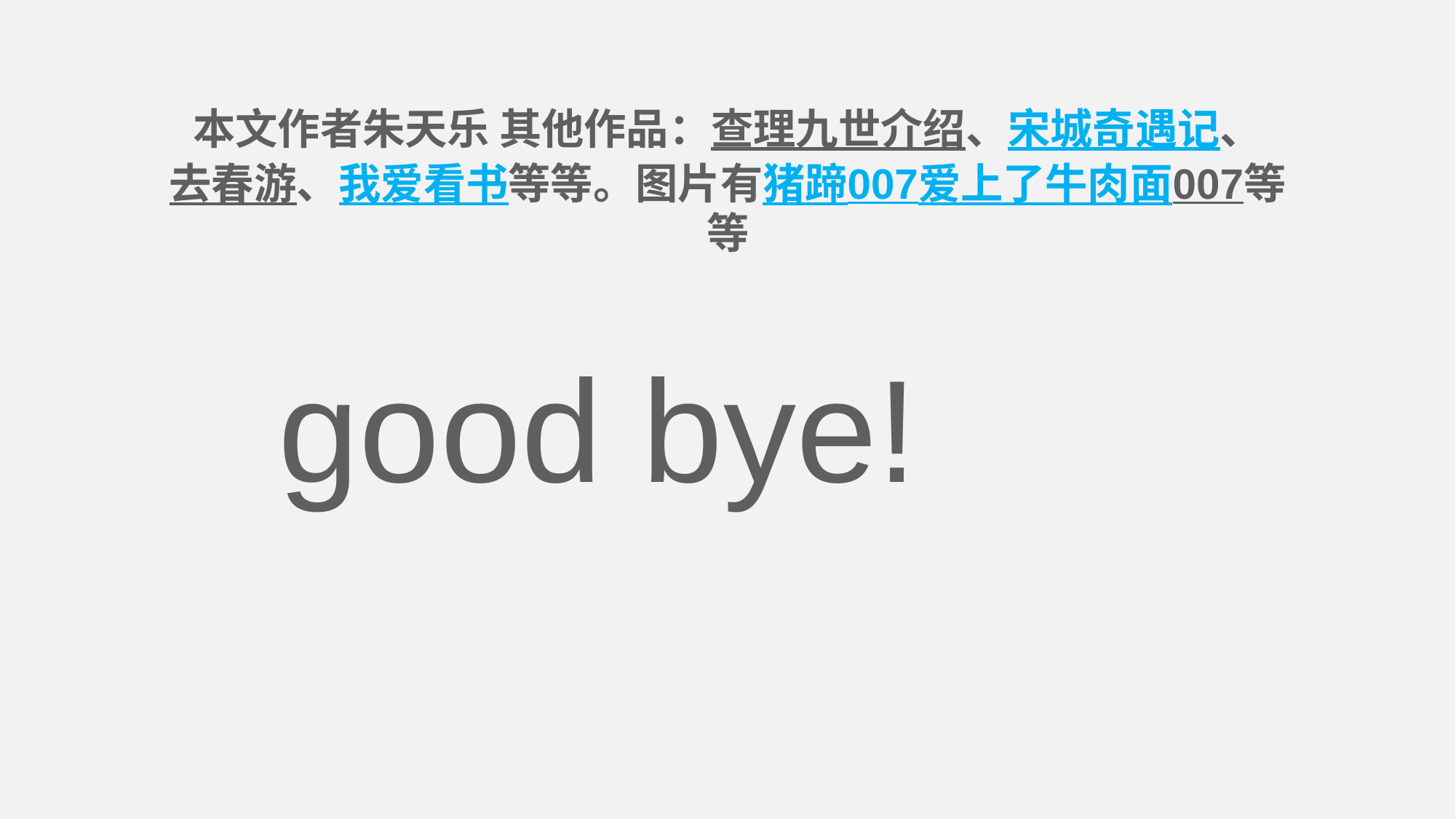

# 本文作者朱天乐 其他作品：查理九世介绍、宋城奇遇记、去春游、我爱看书等等。图片有猪蹄007爱上了牛肉面007等等
good bye!